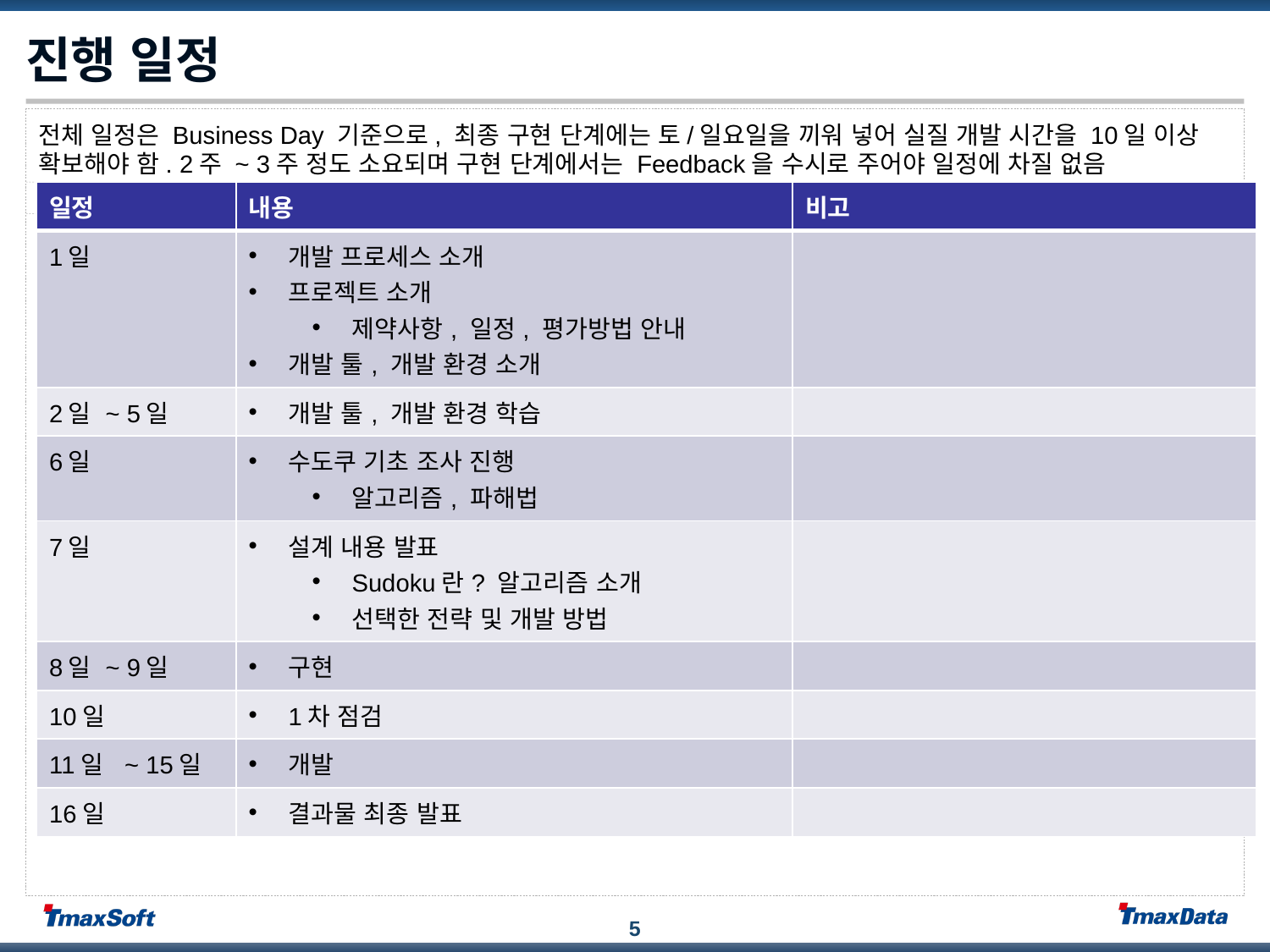

# 진행 일정

전체 일정은 Business Day 기준으로, 최종 구현 단계에는 토/일요일을 끼워 넣어 실질 개발 시간을 10일 이상 확보해야 함. 2주 ~ 3주 정도 소요되며 구현 단계에서는 Feedback을 수시로 주어야 일정에 차질 없음
| 일정 | 내용 | 비고 |
| --- | --- | --- |
| 1일 | 개발 프로세스 소개 프로젝트 소개 제약사항, 일정, 평가방법 안내 개발 툴, 개발 환경 소개 |  |
| 2일 ~ 5일 | 개발 툴, 개발 환경 학습 |  |
| 6일 | 수도쿠 기초 조사 진행 알고리즘, 파해법 |  |
| 7일 | 설계 내용 발표 Sudoku란? 알고리즘 소개 선택한 전략 및 개발 방법 |  |
| 8일 ~ 9일 | 구현 |  |
| 10일 | 1차 점검 |  |
| 11일 ~ 15일 | 개발 |  |
| 16일 | 결과물 최종 발표 |  |